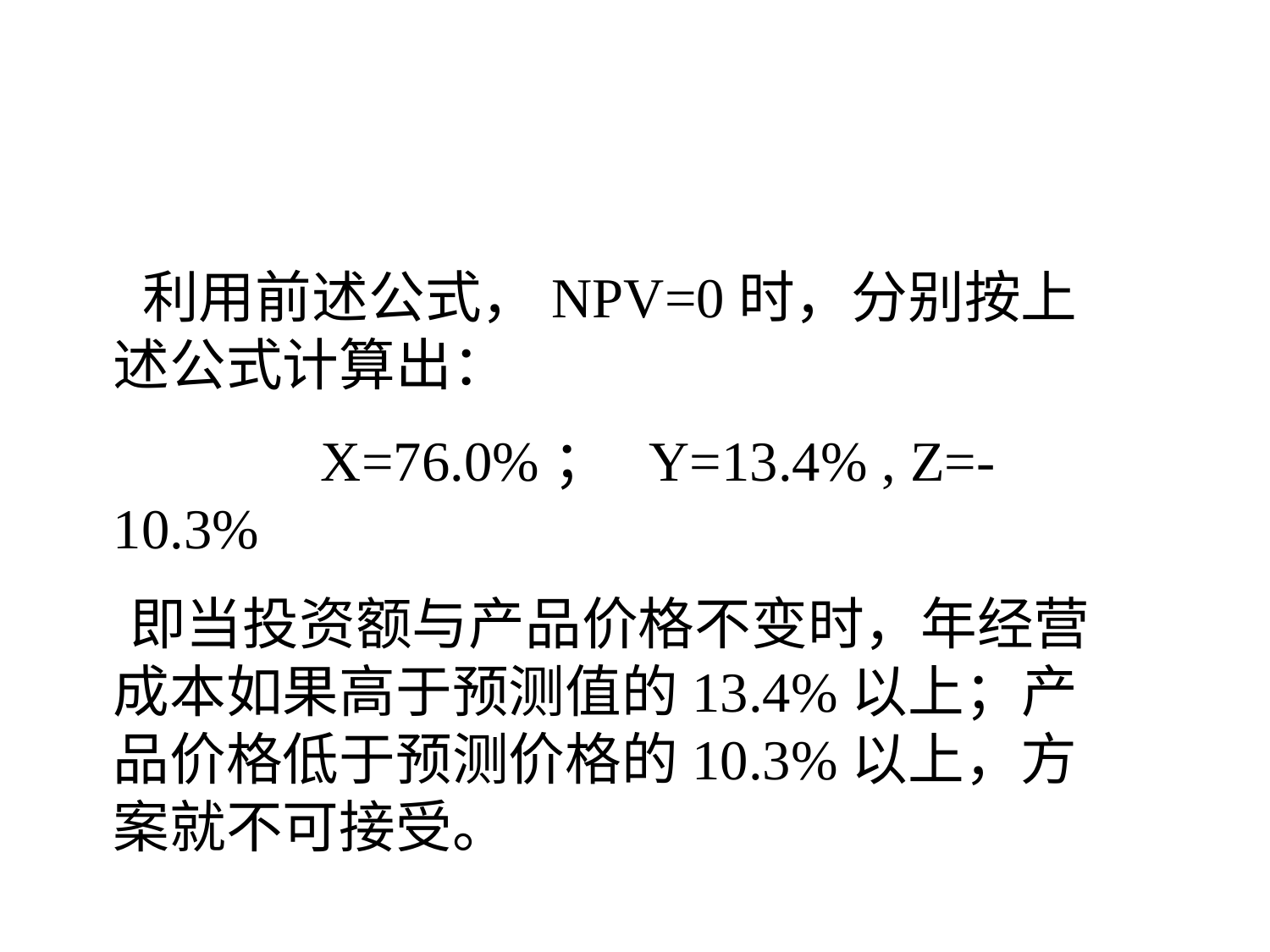

# 利用前述公式，NPV=0时，分别按上述公式计算出：
                  X=76.0%；  Y=13.4% , Z=-10.3%
    即当投资额与产品价格不变时，年经营成本如果高于预测值的13.4%以上；产品价格低于预测价格的10.3%以上，方案就不可接受。